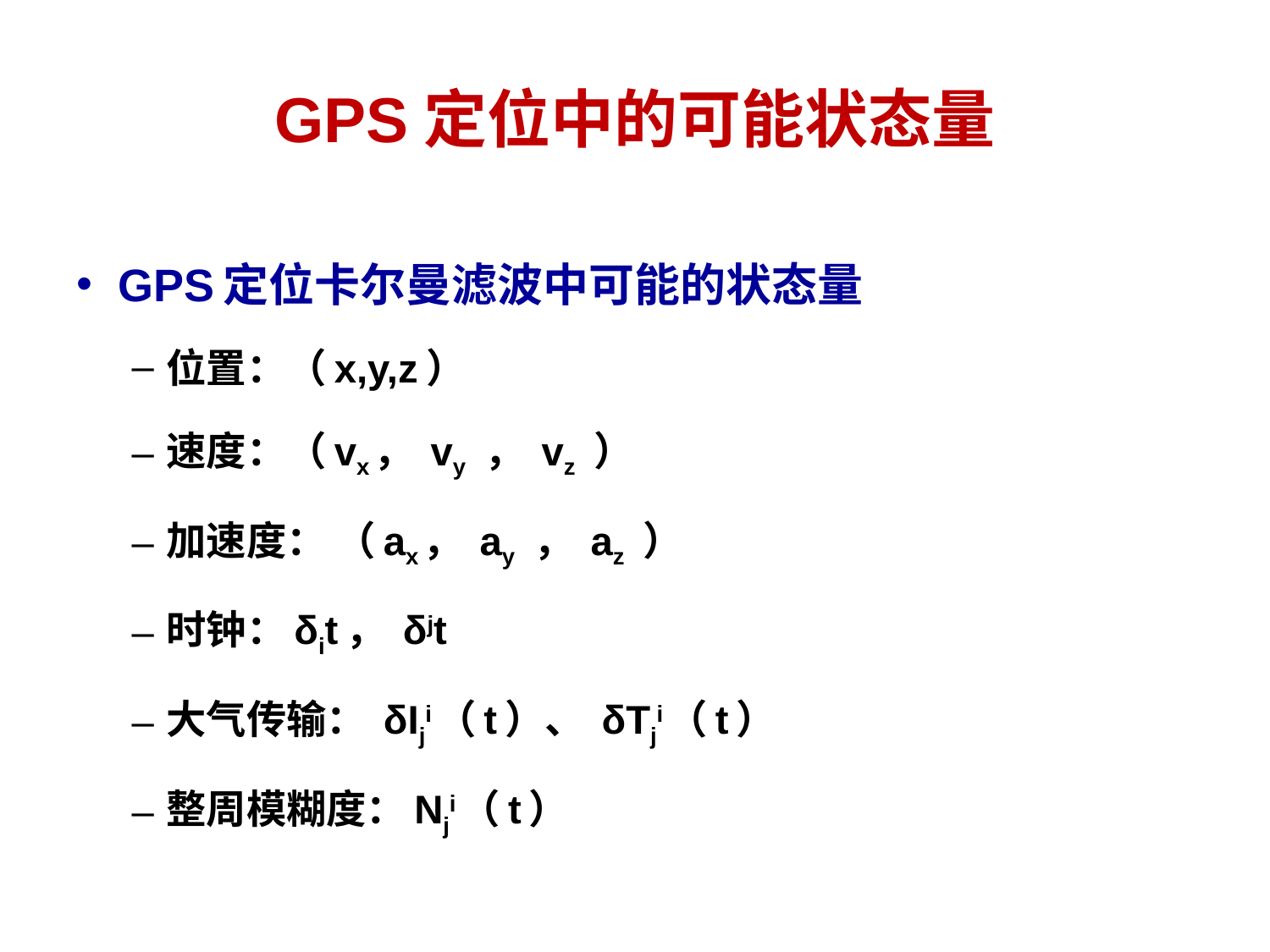

# GPS定位中的可能状态量
GPS定位卡尔曼滤波中可能的状态量
位置：（x,y,z）
速度：（vx， vy ， vz ）
加速度： （ax， ay ， az ）
时钟：δit， δjt
大气传输： δIji（t）、 δTji（t）
整周模糊度：Nji（t）